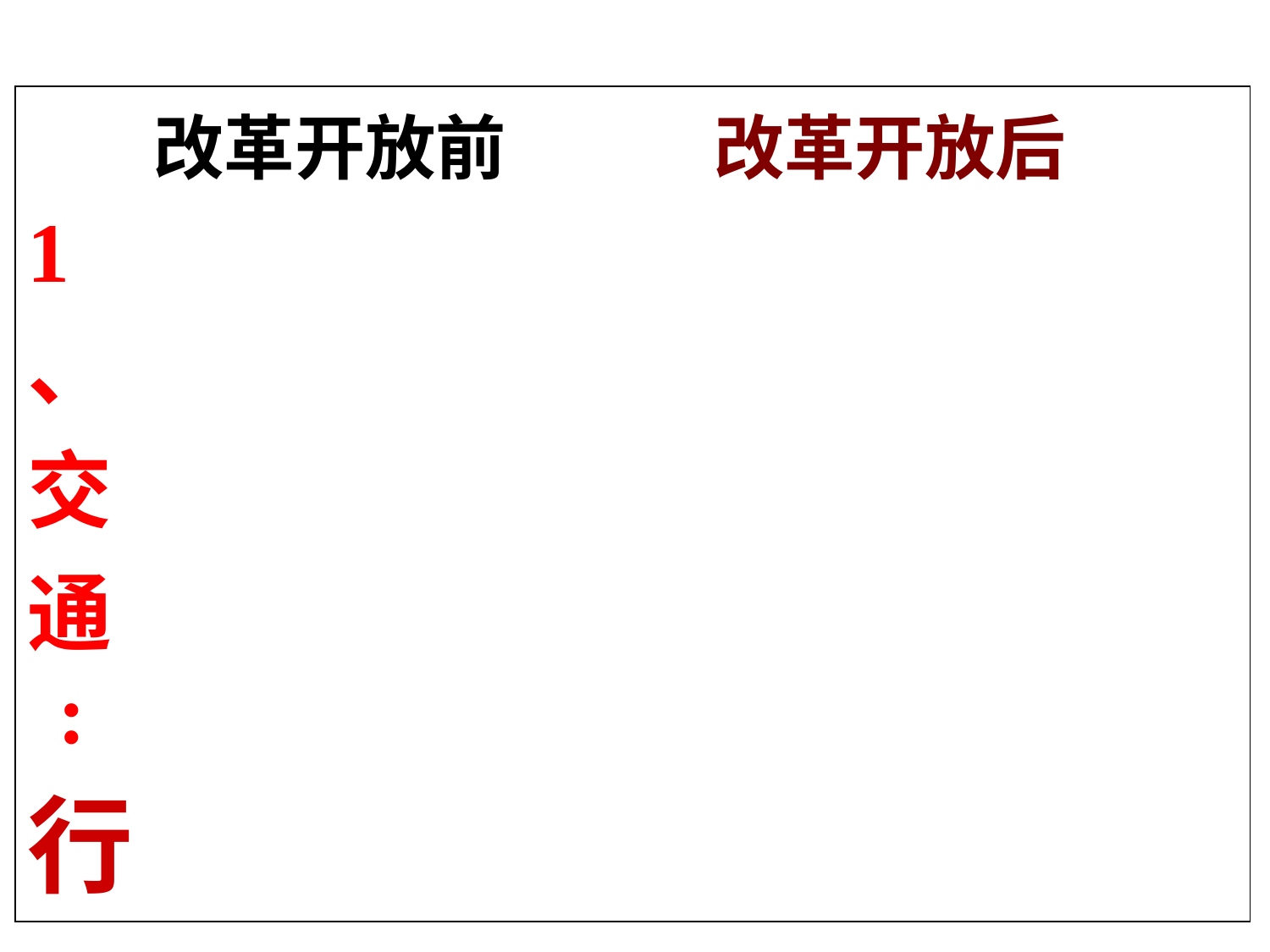

|  | 改革开放前 | 改革开放后 |
| --- | --- | --- |
| 1、 交通 : 行 |  |  |